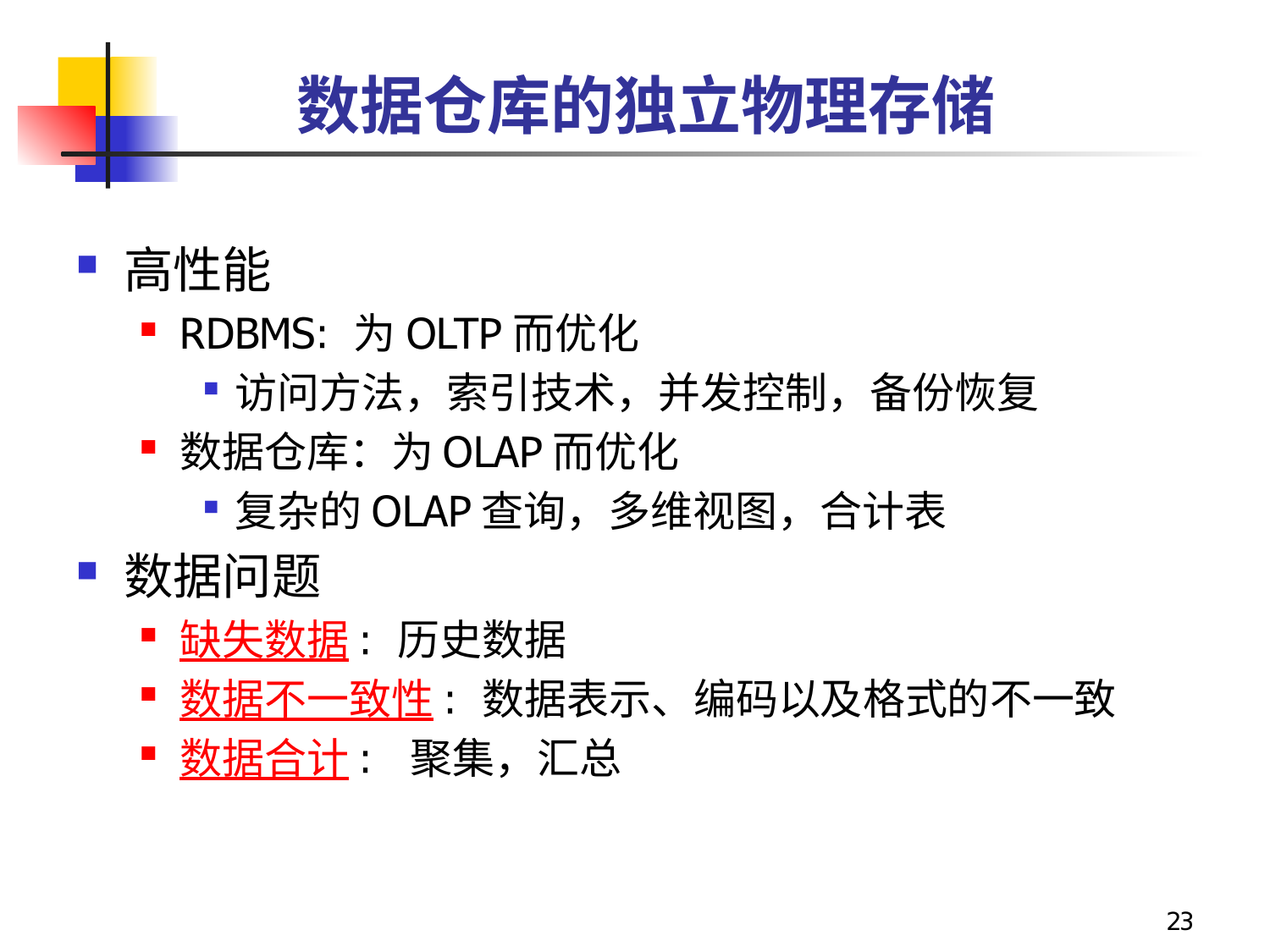

# 数据仓库的独立物理存储
高性能
RDBMS: 为OLTP而优化
访问方法，索引技术，并发控制，备份恢复
数据仓库：为OLAP而优化
复杂的OLAP查询，多维视图，合计表
数据问题
缺失数据: 历史数据
数据不一致性: 数据表示、编码以及格式的不一致
数据合计:  聚集，汇总
23